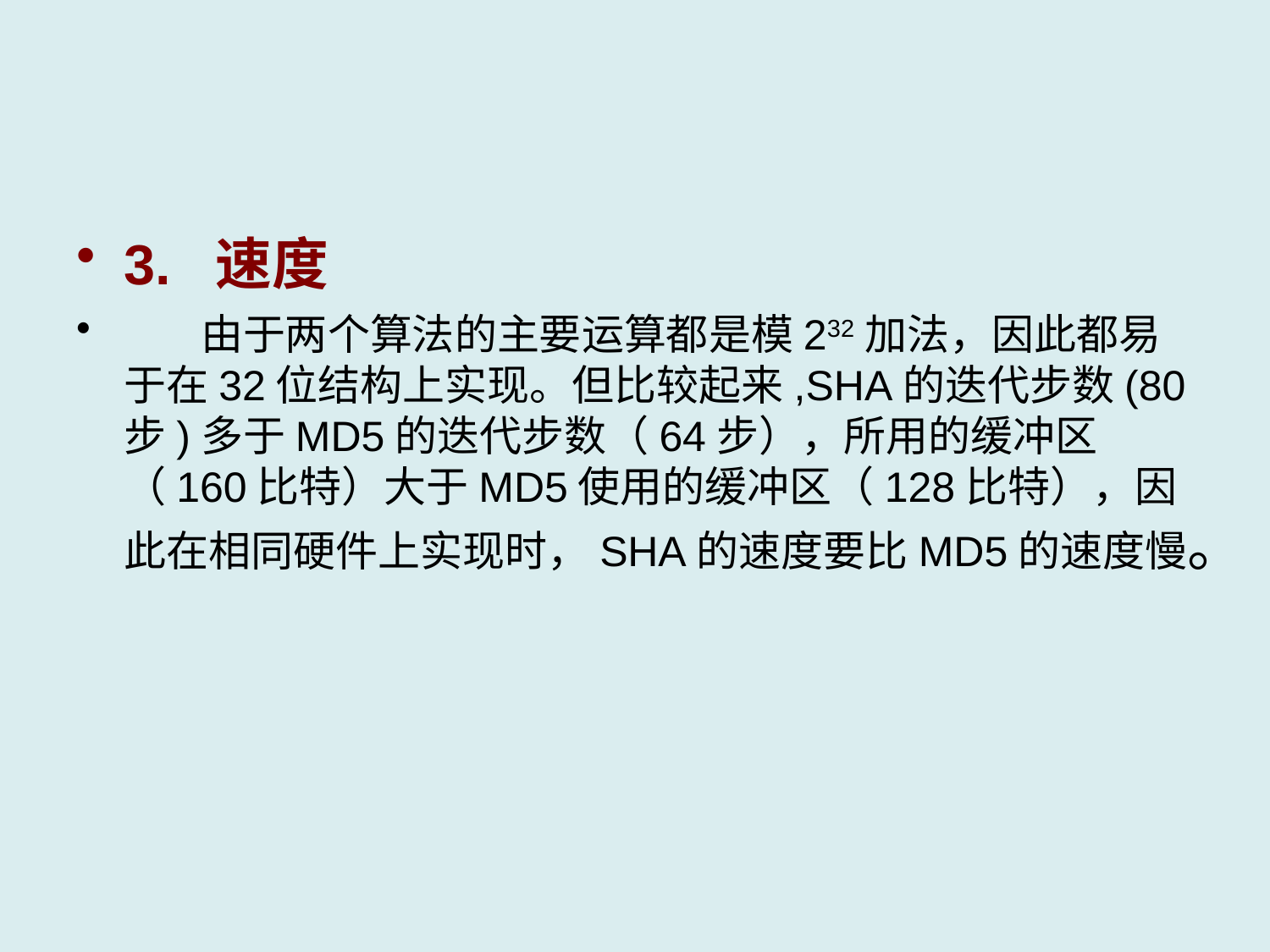

3.  速度
       由于两个算法的主要运算都是模232加法，因此都易于在32位结构上实现。但比较起来,SHA的迭代步数(80步)多于MD5的迭代步数（64步），所用的缓冲区（160比特）大于MD5使用的缓冲区（128比特），因此在相同硬件上实现时，SHA的速度要比MD5的速度慢。